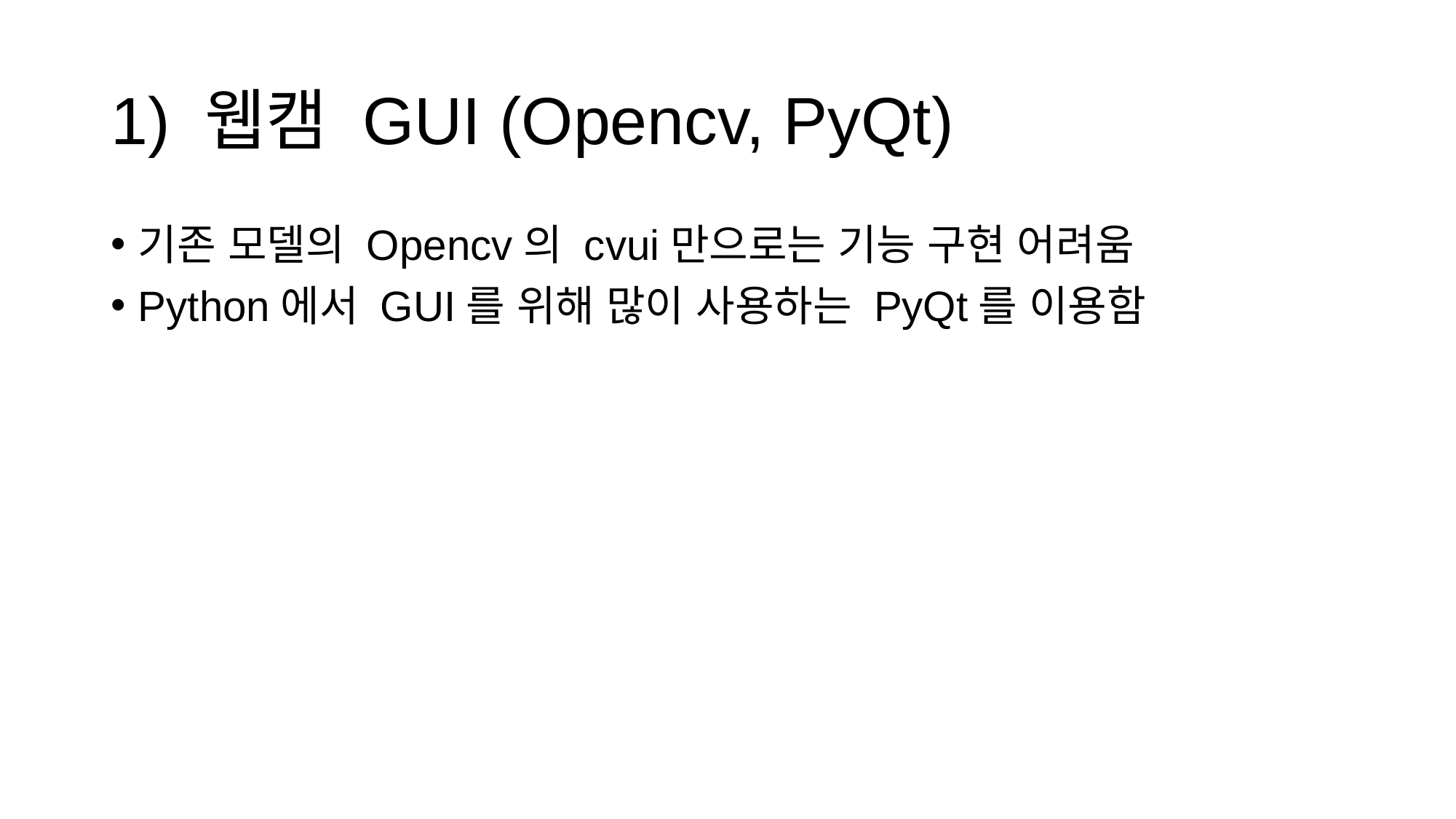

# 1) 웹캠 GUI (Opencv, PyQt)
기존 모델의 Opencv의 cvui만으로는 기능 구현 어려움
Python에서 GUI를 위해 많이 사용하는 PyQt를 이용함